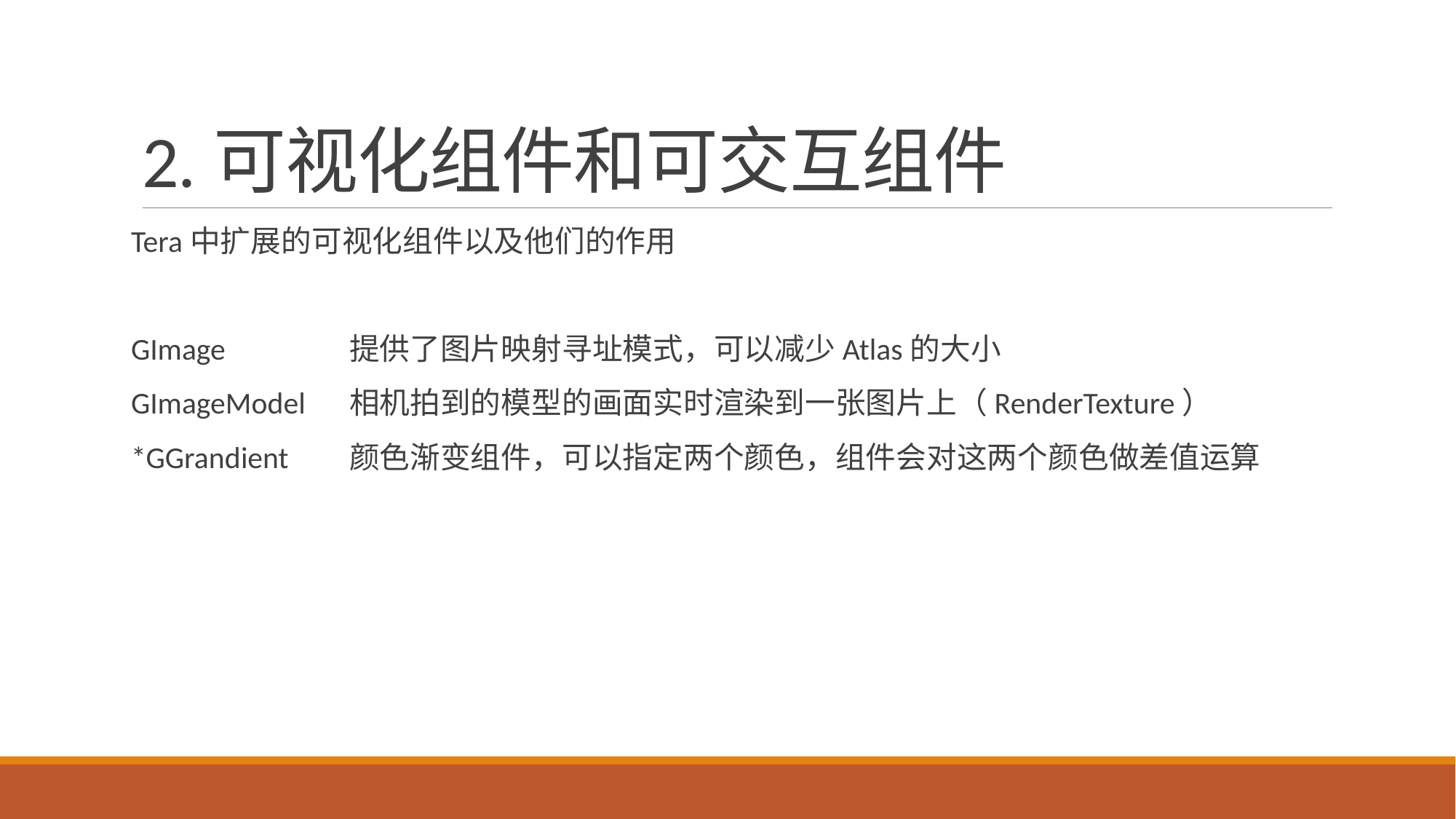

# 2.可视化组件和可交互组件
Tera中扩展的可视化组件以及他们的作用

GImage		提供了图片映射寻址模式，可以减少Atlas的大小
GImageModel	相机拍到的模型的画面实时渲染到一张图片上（RenderTexture）
*GGrandient	颜色渐变组件，可以指定两个颜色，组件会对这两个颜色做差值运算